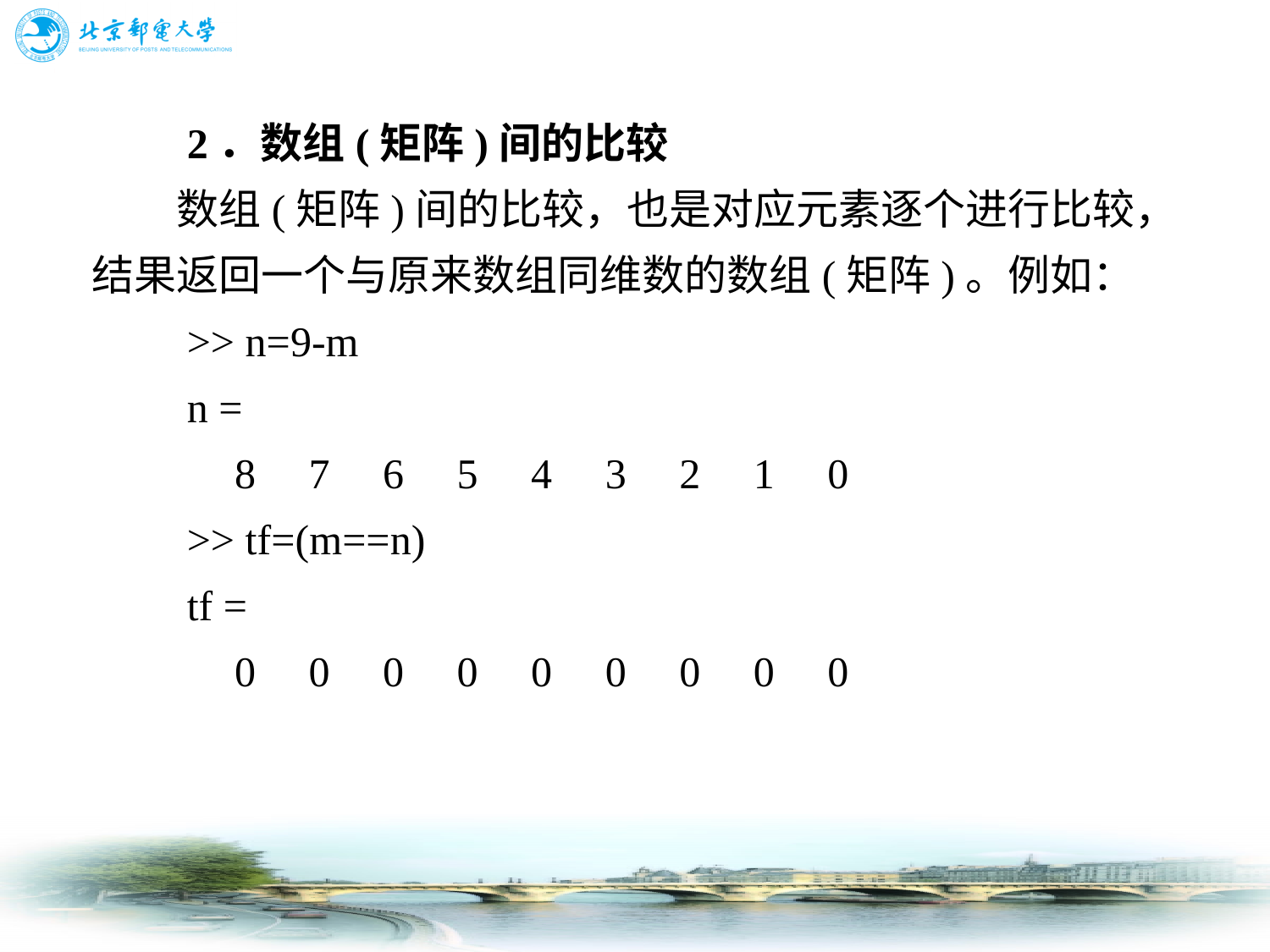

# 2．数组(矩阵)间的比较 　　数组(矩阵)间的比较，也是对应元素逐个进行比较，结果返回一个与原来数组同维数的数组(矩阵)。例如： 　　>> n=9-m 　　n = 　　     8     7     6     5     4     3     2     1     0 　　>> tf=(m==n) 　　tf = 　　     0     0     0     0     0     0     0     0     0